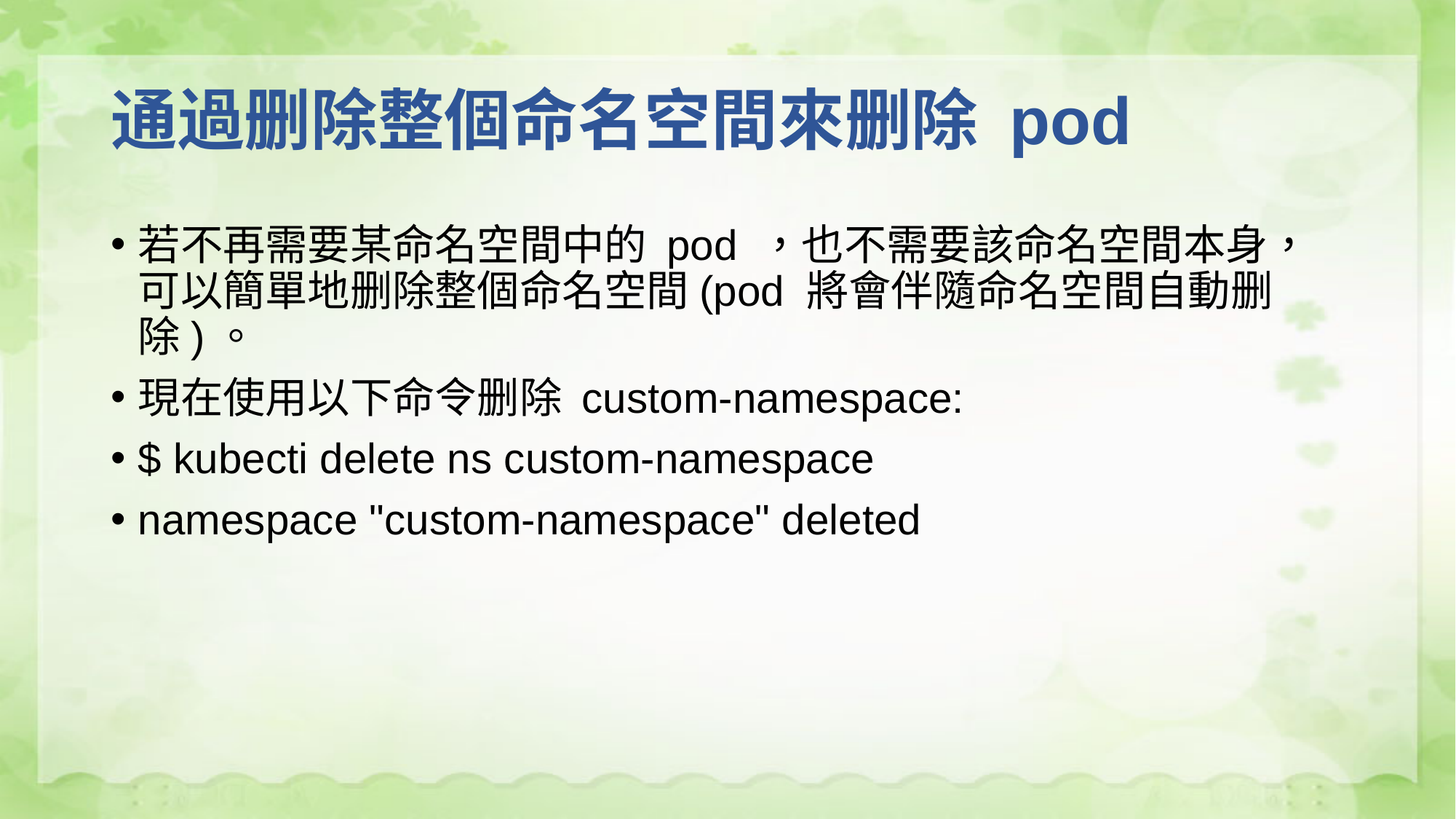

# 通過删除整個命名空間來删除 pod
若不再需要某命名空間中的 pod ，也不需要該命名空間本身，可以簡單地删除整個命名空間(pod 將會伴隨命名空間自動删除)。
現在使用以下命令删除 custom-namespace:
$ kubecti delete ns custom-namespace
namespace "custom-namespace" deleted